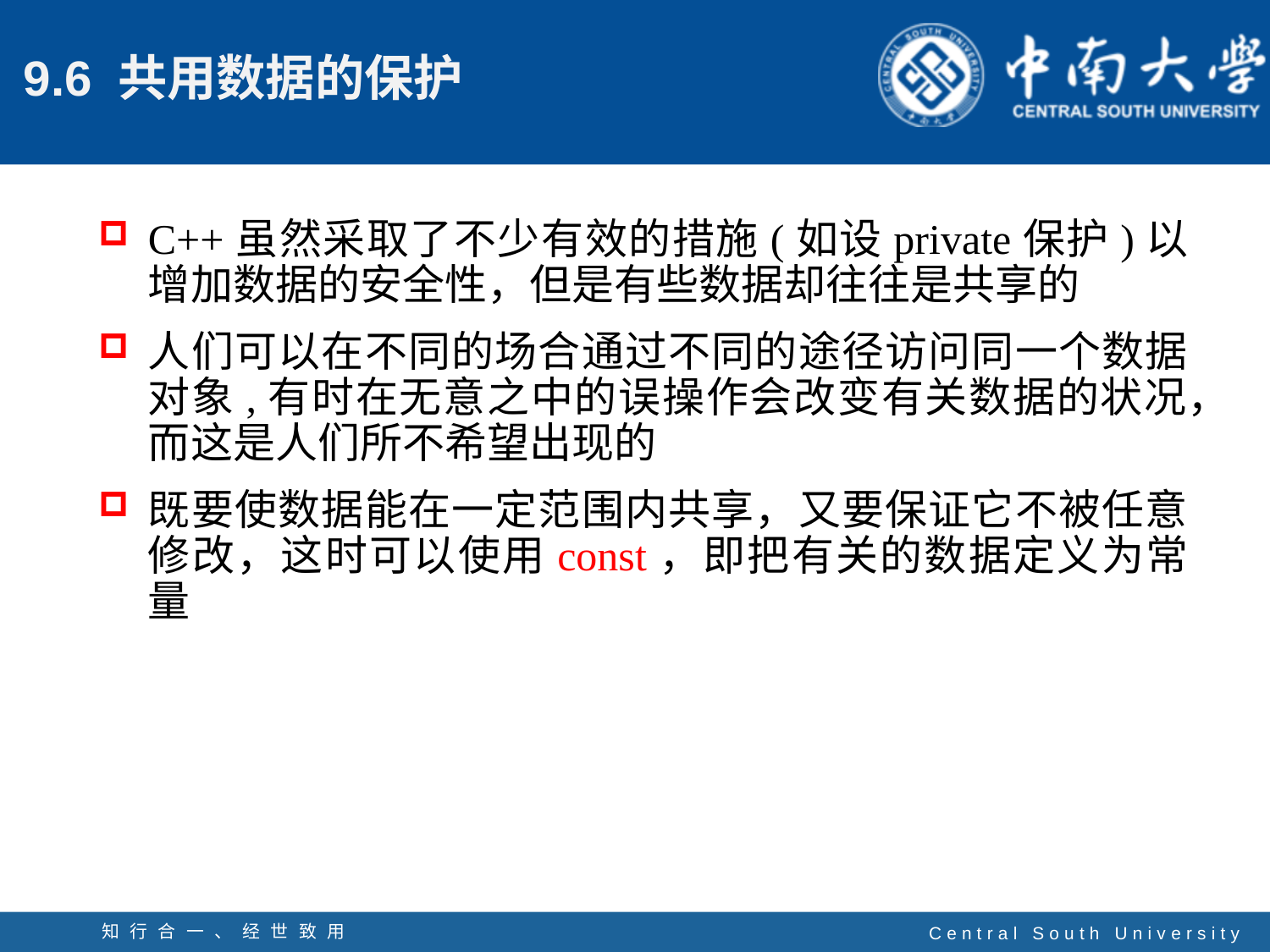

C++虽然采取了不少有效的措施(如设private保护)以增加数据的安全性，但是有些数据却往往是共享的
人们可以在不同的场合通过不同的途径访问同一个数据对象,有时在无意之中的误操作会改变有关数据的状况，而这是人们所不希望出现的
既要使数据能在一定范围内共享，又要保证它不被任意修改，这时可以使用const，即把有关的数据定义为常量

知行合一、经世致用
自强不息 厚德载物
Central South University